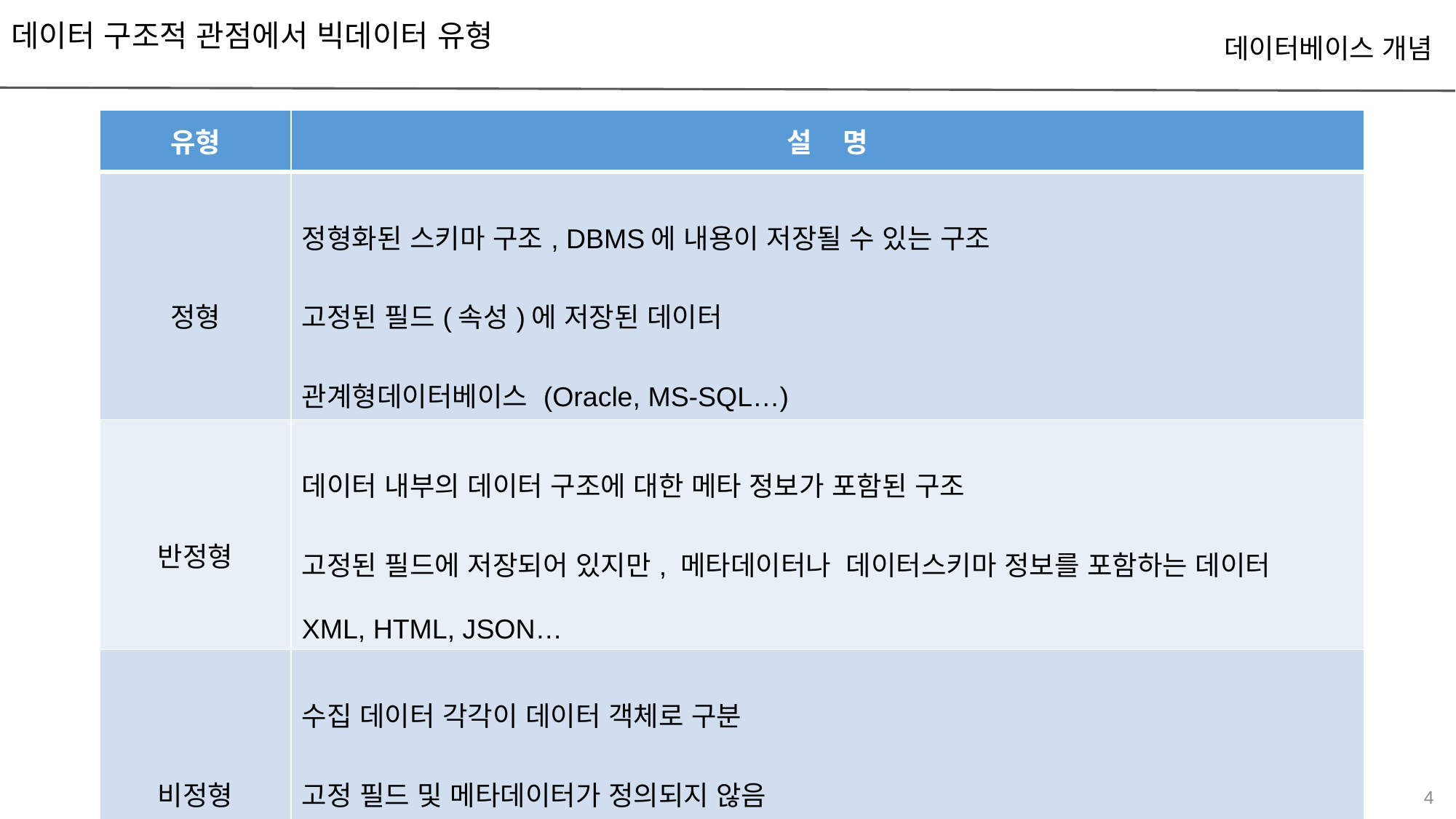

# 데이터 구조적 관점에서 빅데이터 유형
데이터베이스 개념
| 유형 | 설 명 |
| --- | --- |
| 정형 | 정형화된 스키마 구조, DBMS에 내용이 저장될 수 있는 구조 고정된 필드(속성)에 저장된 데이터 관계형데이터베이스 (Oracle, MS-SQL…) |
| 반정형 | 데이터 내부의 데이터 구조에 대한 메타 정보가 포함된 구조 고정된 필드에 저장되어 있지만, 메타데이터나 데이터스키마 정보를 포함하는 데이터 XML, HTML, JSON… |
| 비정형 | 수집 데이터 각각이 데이터 객체로 구분 고정 필드 및 메타데이터가 정의되지 않음 텍스트 문서, 이미지 |

4